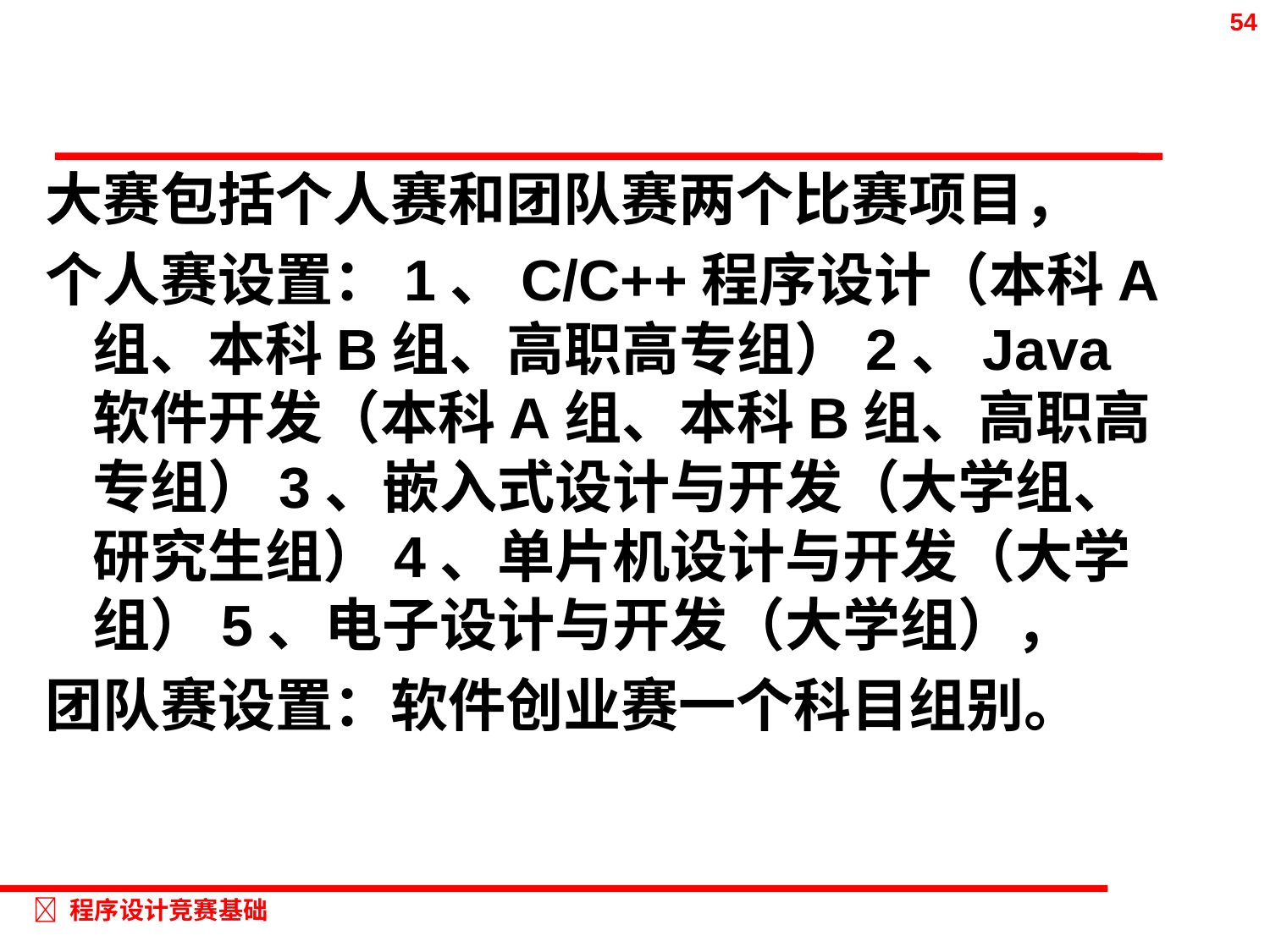

大赛包括个人赛和团队赛两个比赛项目，
个人赛设置：1、C/C++程序设计（本科A组、本科B组、高职高专组）2、Java软件开发（本科A组、本科B组、高职高专组）3、嵌入式设计与开发（大学组、研究生组）4、单片机设计与开发（大学组）5、电子设计与开发（大学组），
团队赛设置：软件创业赛一个科目组别。